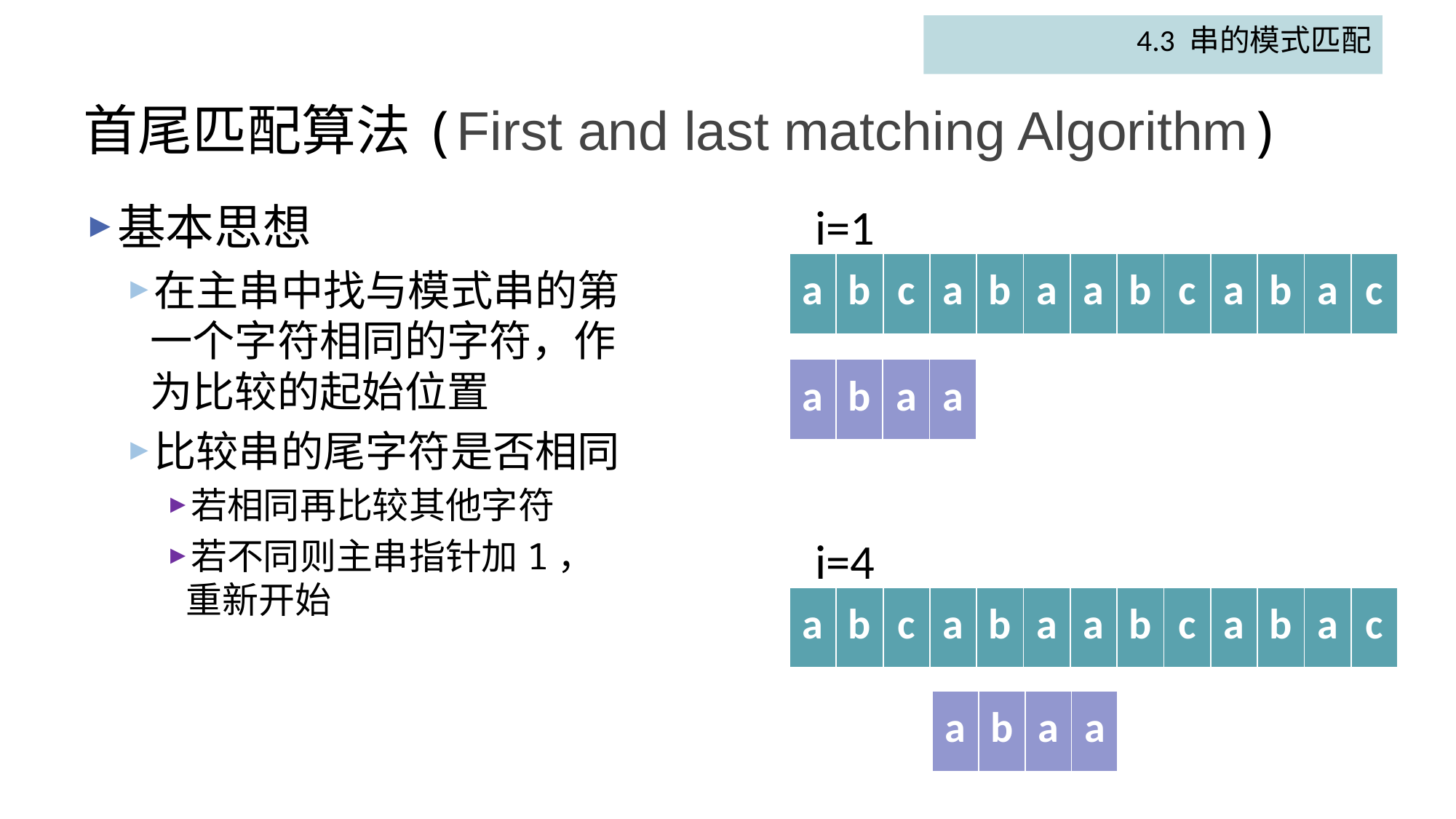

4.3 串的模式匹配

# 首尾匹配算法(First and last matching Algorithm)
基本思想
在主串中找与模式串的第一个字符相同的字符，作为比较的起始位置
比较串的尾字符是否相同
若相同再比较其他字符
若不同则主串指针加1，重新开始
i=1
| a | b | c | a | b | a | a | b | c | a | b | a | c |
| --- | --- | --- | --- | --- | --- | --- | --- | --- | --- | --- | --- | --- |
| a | b | a | a |
| --- | --- | --- | --- |
i=4
| a | b | c | a | b | a | a | b | c | a | b | a | c |
| --- | --- | --- | --- | --- | --- | --- | --- | --- | --- | --- | --- | --- |
| a | b | a | a |
| --- | --- | --- | --- |